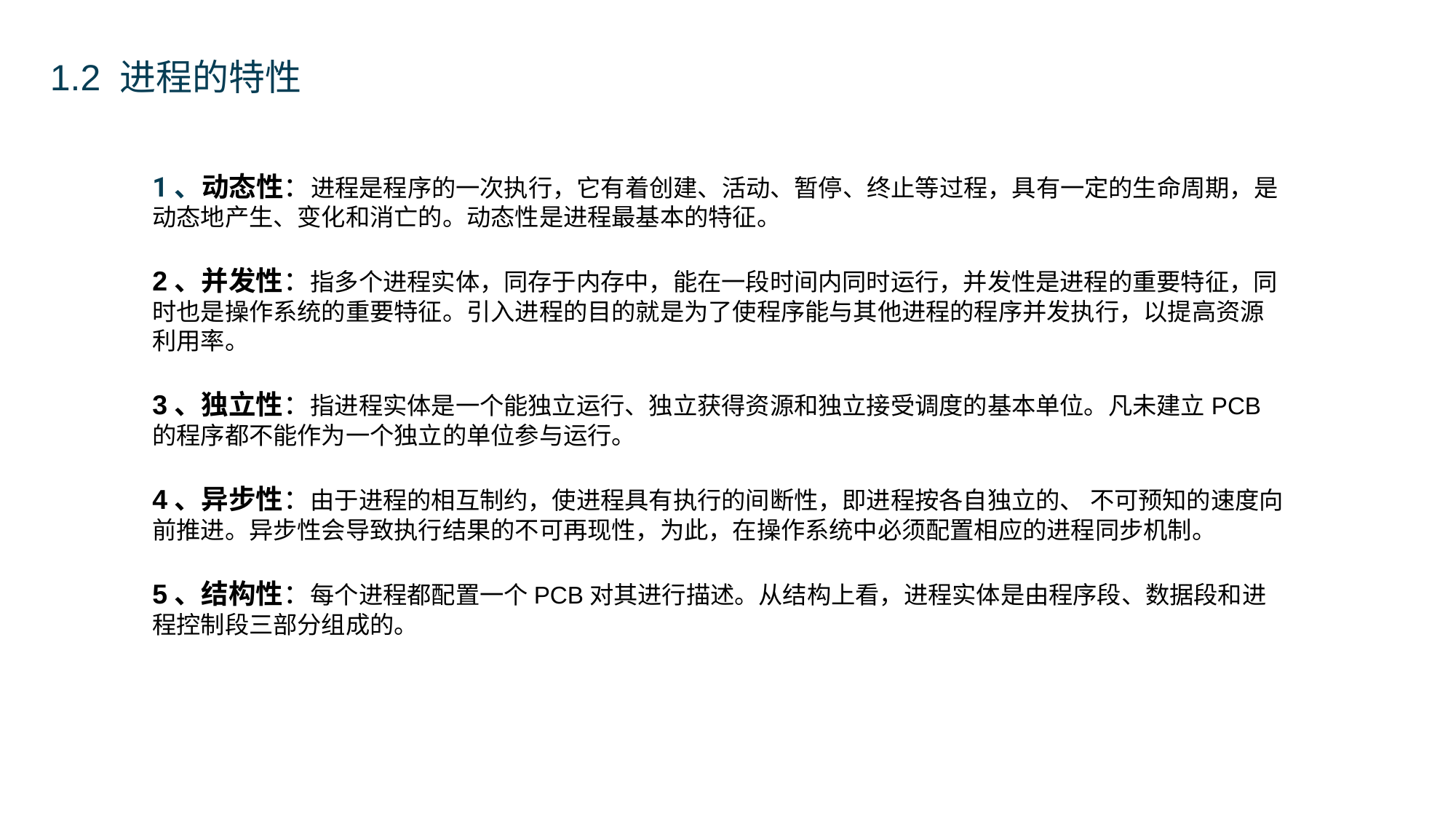

1.2 进程的特性

1、动态性：进程是程序的一次执行，它有着创建、活动、暂停、终止等过程，具有一定的生命周期，是动态地产生、变化和消亡的。动态性是进程最基本的特征。

2、并发性：指多个进程实体，同存于内存中，能在一段时间内同时运行，并发性是进程的重要特征，同时也是操作系统的重要特征。引入进程的目的就是为了使程序能与其他进程的程序并发执行，以提高资源利用率。

3、独立性：指进程实体是一个能独立运行、独立获得资源和独立接受调度的基本单位。凡未建立PCB的程序都不能作为一个独立的单位参与运行。

4、异步性：由于进程的相互制约，使进程具有执行的间断性，即进程按各自独立的、 不可预知的速度向前推进。异步性会导致执行结果的不可再现性，为此，在操作系统中必须配置相应的进程同步机制。

5、结构性：每个进程都配置一个PCB对其进行描述。从结构上看，进程实体是由程序段、数据段和进程控制段三部分组成的。